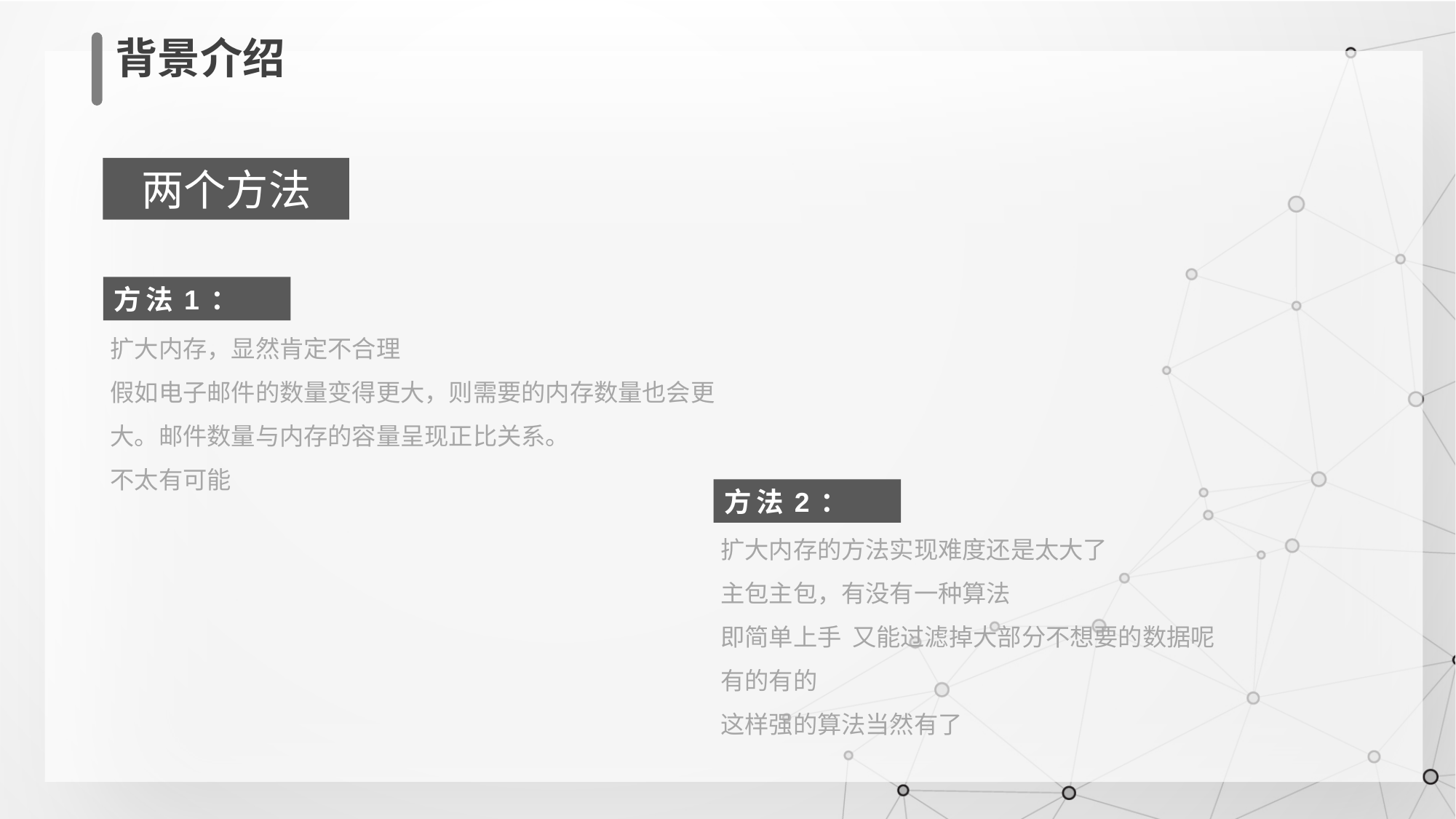

背景介绍

两个方法
方法1：
扩大内存，显然肯定不合理
假如电子邮件的数量变得更大，则需要的内存数量也会更大。邮件数量与内存的容量呈现正比关系。
不太有可能
方法2：
扩大内存的方法实现难度还是太大了
主包主包，有没有一种算法
即简单上手  又能过滤掉大部分不想要的数据呢
有的有的
这样强的算法当然有了